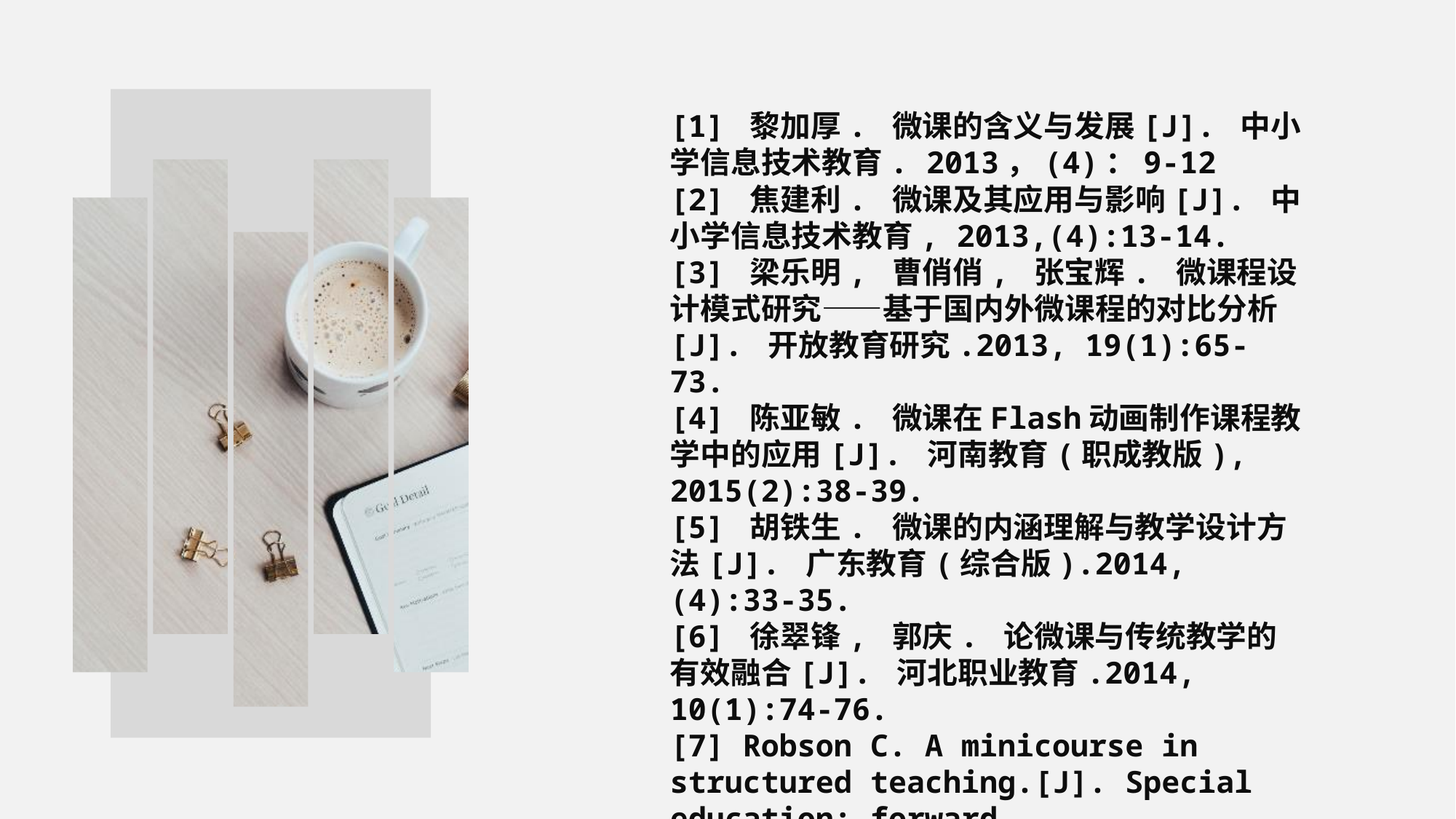

[1] 黎加厚. 微课的含义与发展[J]. 中小学信息技术教育. 2013，(4)：9-12
[2] 焦建利. 微课及其应用与影响[J]. 中小学信息技术教育, 2013,(4):13-14.
[3] 梁乐明, 曹俏俏, 张宝辉. 微课程设计模式研究——基于国内外微课程的对比分析[J]. 开放教育研究.2013, 19(1):65-73.
[4] 陈亚敏. 微课在Flash动画制作课程教学中的应用[J]. 河南教育(职成教版), 2015(2):38-39.
[5] 胡铁生. 微课的内涵理解与教学设计方法[J]. 广东教育(综合版).2014,(4):33-35.
[6] 徐翠锋, 郭庆. 论微课与传统教学的有效融合[J]. 河北职业教育.2014, 10(1):74-76.
[7] Robson C. A minicourse in structured teaching.[J]. Special education: forward trends,1981,8(2).